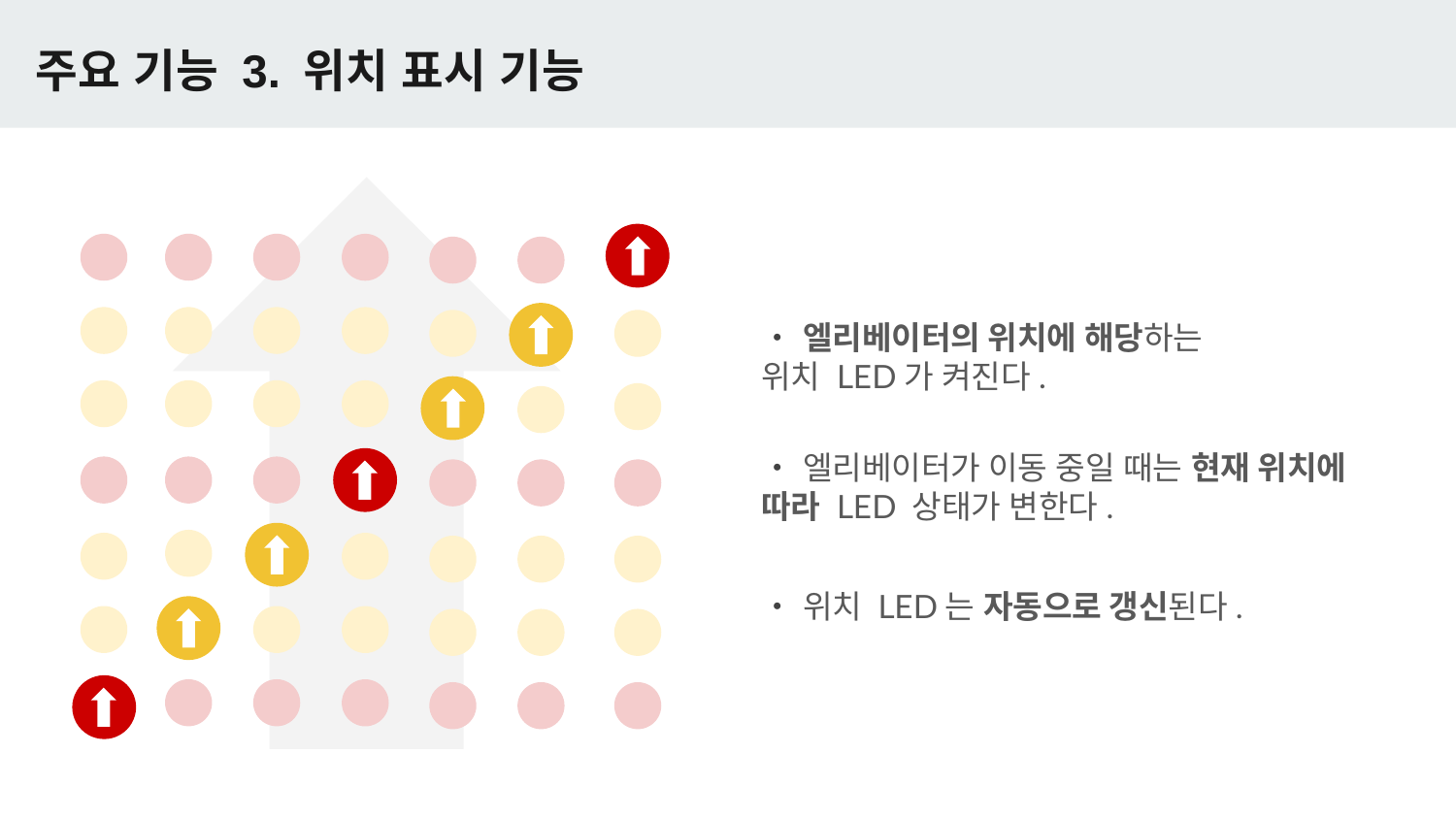

# 주요 기능 3. 위치 표시 기능

・ 엘리베이터의 위치에 해당하는
위치 LED가 켜진다.

・ 엘리베이터가 이동 중일 때는 현재 위치에 따라 LED 상태가 변한다.

・ 위치 LED는 자동으로 갱신된다.